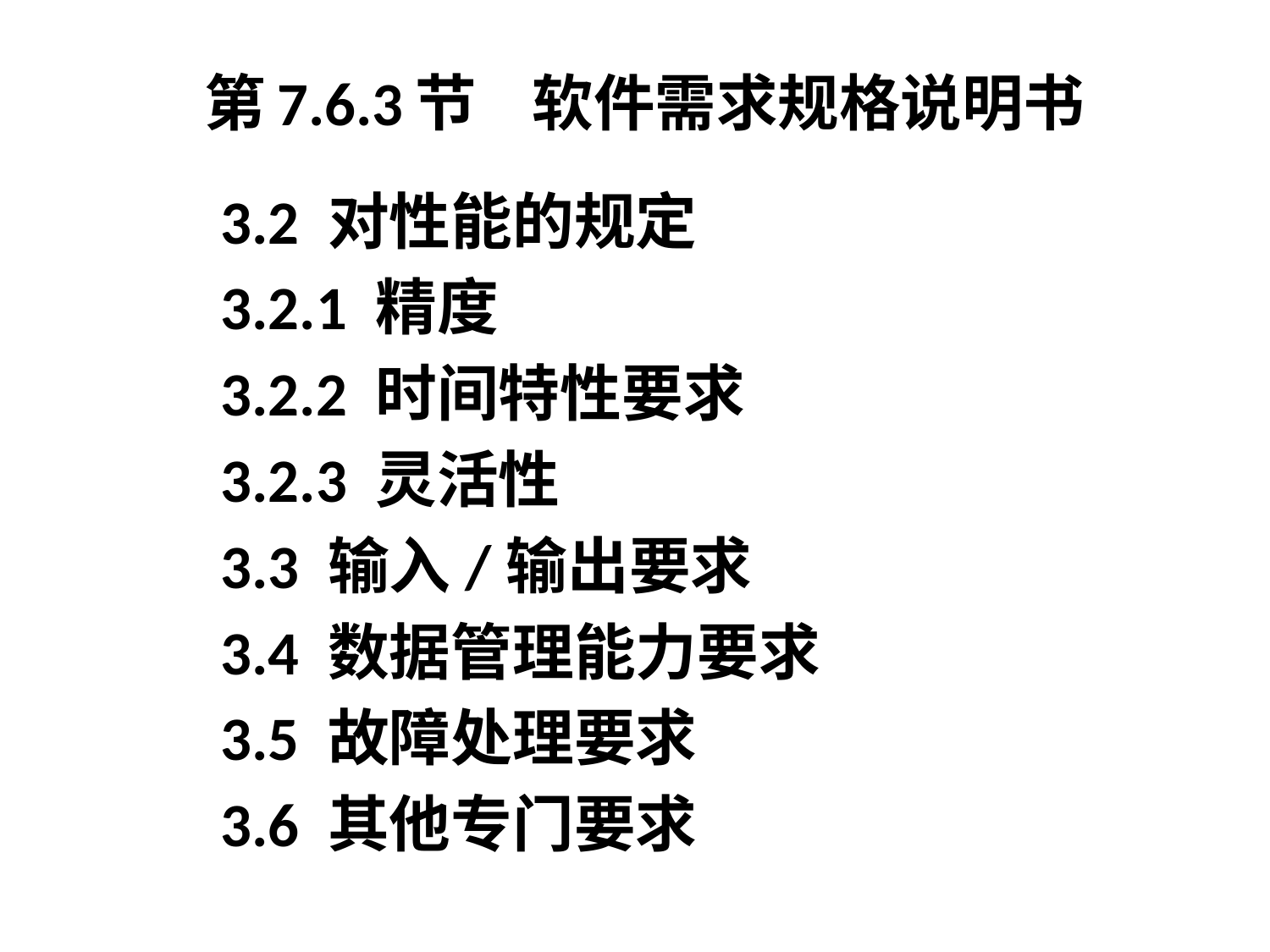

# 第7.6.3节    软件需求规格说明书
	3.2 对性能的规定
		3.2.1 精度
		3.2.2 时间特性要求
		3.2.3 灵活性
	3.3 输入/输出要求
	3.4 数据管理能力要求
	3.5 故障处理要求
	3.6 其他专门要求